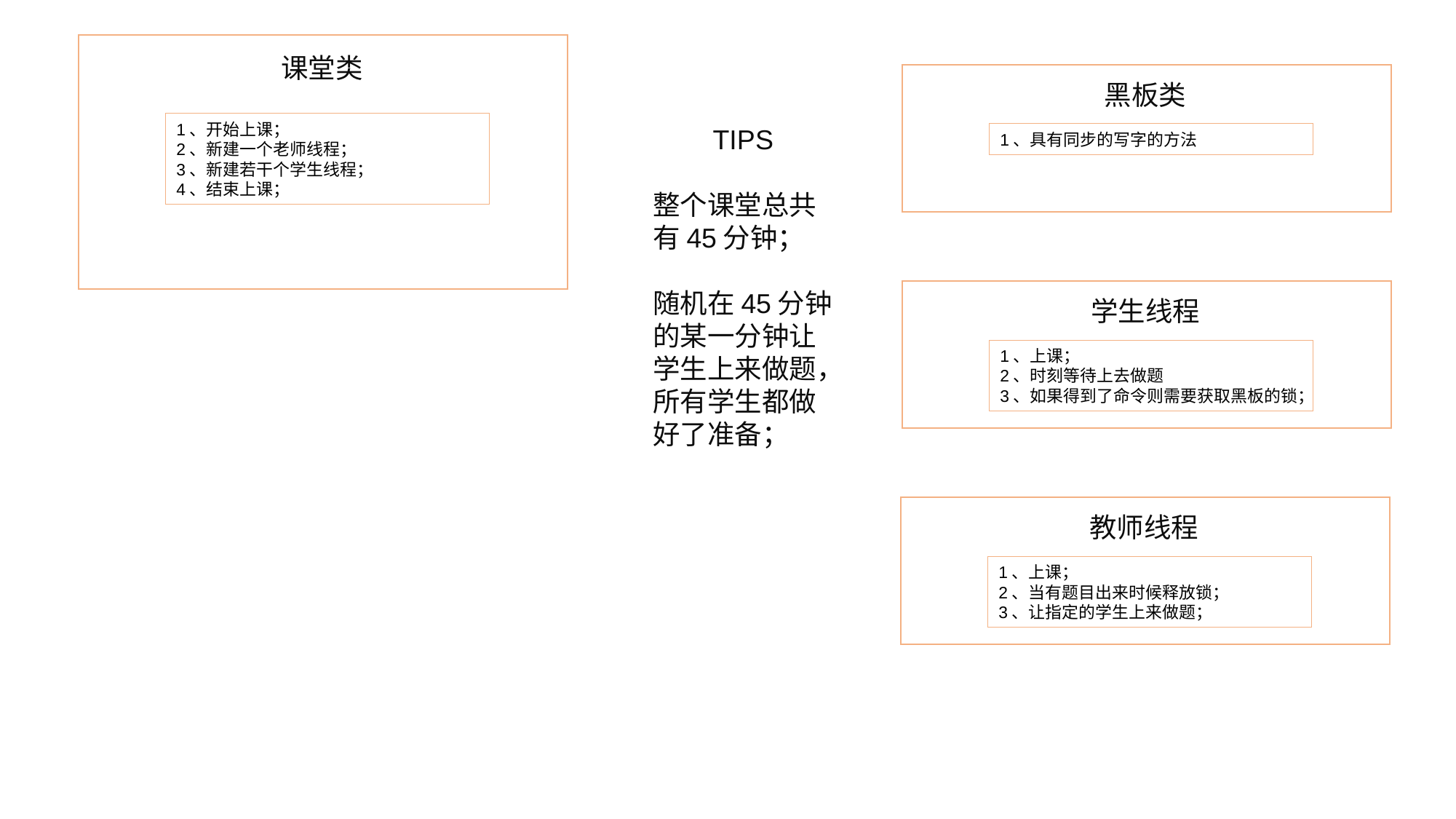

课堂类
1、开始上课；
2、新建一个老师线程；
3、新建若干个学生线程；
4、结束上课；

黑板类
1、具有同步的写字的方法
TIPS

整个课堂总共有45分钟；

随机在45分钟的某一分钟让学生上来做题，所有学生都做好了准备；

学生线程
1、上课；
2、时刻等待上去做题
3、如果得到了命令则需要获取黑板的锁；

教师线程
1、上课；
2、当有题目出来时候释放锁；
3、让指定的学生上来做题；